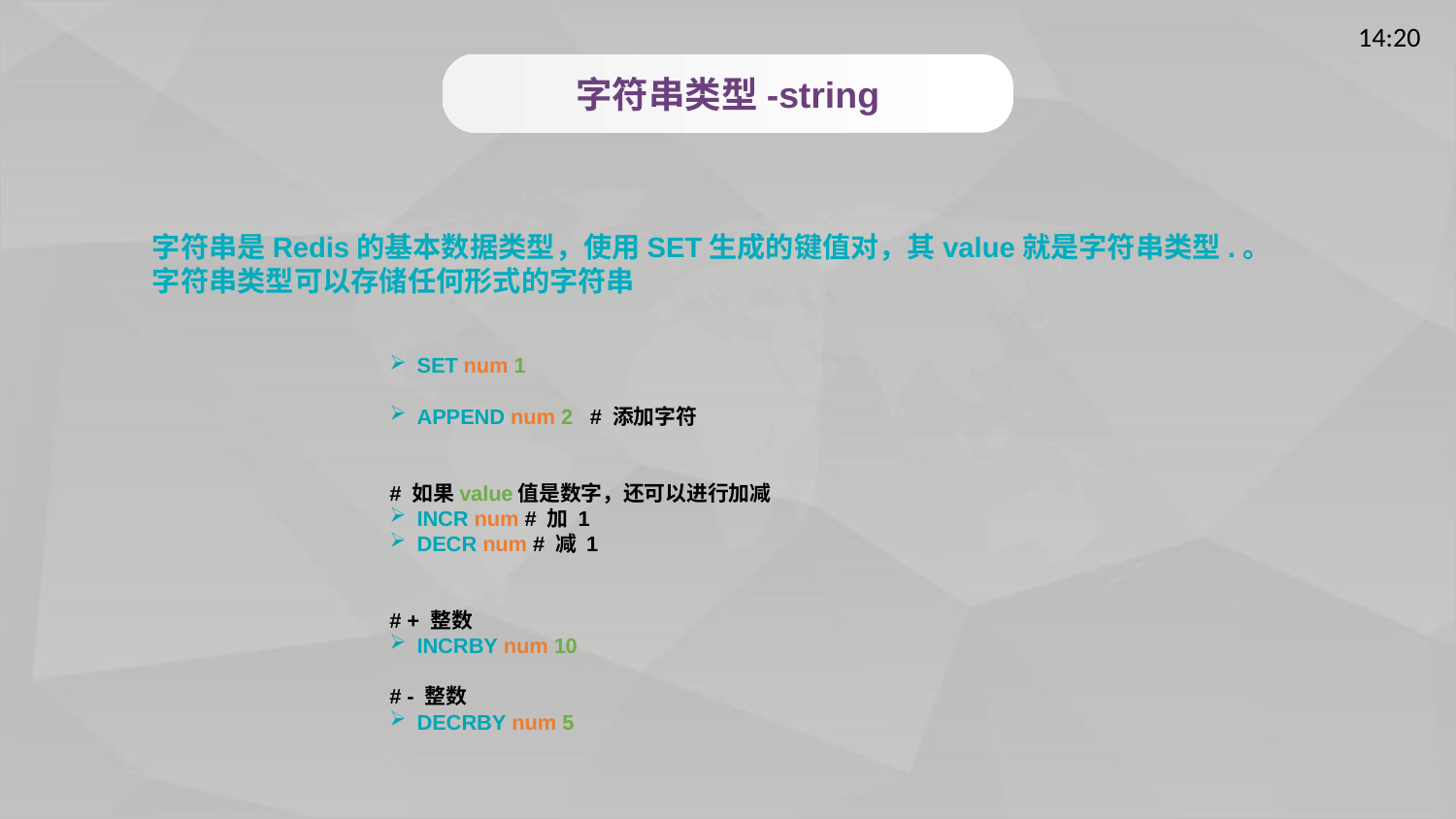

字符串类型-string

字符串是Redis的基本数据类型，使用SET生成的键值对，其value就是字符串类型.。字符串类型可以存储任何形式的字符串
SET num 1

APPEND num 2   # 添加字符

# 如果value值是数字，还可以进行加减
INCR num # 加 1
DECR num # 减 1

# + 整数
INCRBY num 10

# - 整数
DECRBY num 5